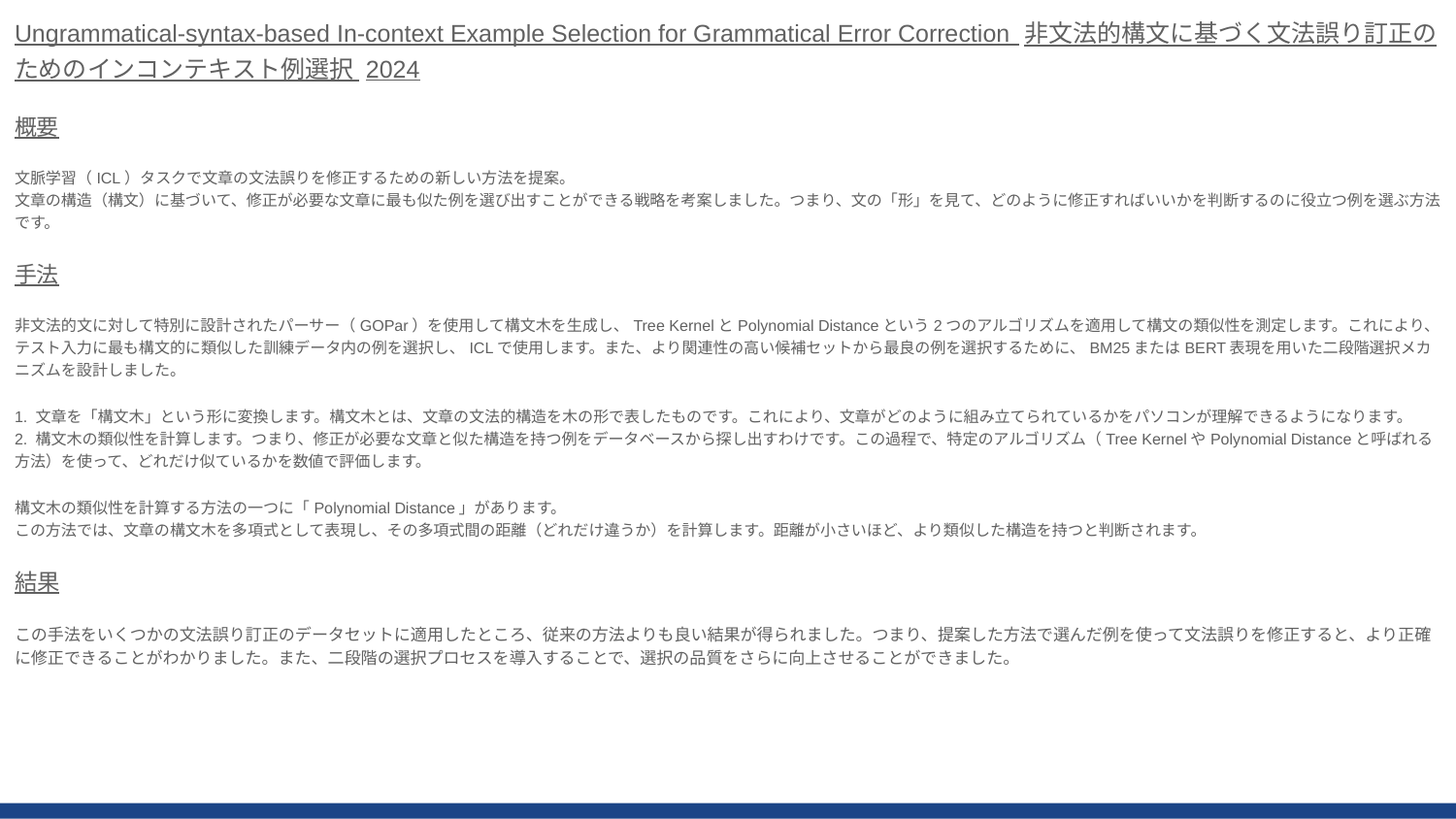

Ungrammatical-syntax-based In-context Example Selection for Grammatical Error Correction 非文法的構文に基づく文法誤り訂正のためのインコンテキスト例選択 2024
概要
文脈学習（ICL）タスクで文章の文法誤りを修正するための新しい方法を提案。
文章の構造（構文）に基づいて、修正が必要な文章に最も似た例を選び出すことができる戦略を考案しました。つまり、文の「形」を見て、どのように修正すればいいかを判断するのに役立つ例を選ぶ方法です。
手法
非文法的文に対して特別に設計されたパーサー（GOPar）を使用して構文木を生成し、Tree KernelとPolynomial Distanceという2つのアルゴリズムを適用して構文の類似性を測定します。これにより、テスト入力に最も構文的に類似した訓練データ内の例を選択し、ICLで使用します。また、より関連性の高い候補セットから最良の例を選択するために、BM25またはBERT表現を用いた二段階選択メカニズムを設計しました。
1. 文章を「構文木」という形に変換します。構文木とは、文章の文法的構造を木の形で表したものです。これにより、文章がどのように組み立てられているかをパソコンが理解できるようになります。
2. 構文木の類似性を計算します。つまり、修正が必要な文章と似た構造を持つ例をデータベースから探し出すわけです。この過程で、特定のアルゴリズム（Tree KernelやPolynomial Distanceと呼ばれる方法）を使って、どれだけ似ているかを数値で評価します。
構文木の類似性を計算する方法の一つに「Polynomial Distance」があります。
この方法では、文章の構文木を多項式として表現し、その多項式間の距離（どれだけ違うか）を計算します。距離が小さいほど、より類似した構造を持つと判断されます。
結果
この手法をいくつかの文法誤り訂正のデータセットに適用したところ、従来の方法よりも良い結果が得られました。つまり、提案した方法で選んだ例を使って文法誤りを修正すると、より正確に修正できることがわかりました。また、二段階の選択プロセスを導入することで、選択の品質をさらに向上させることができました。